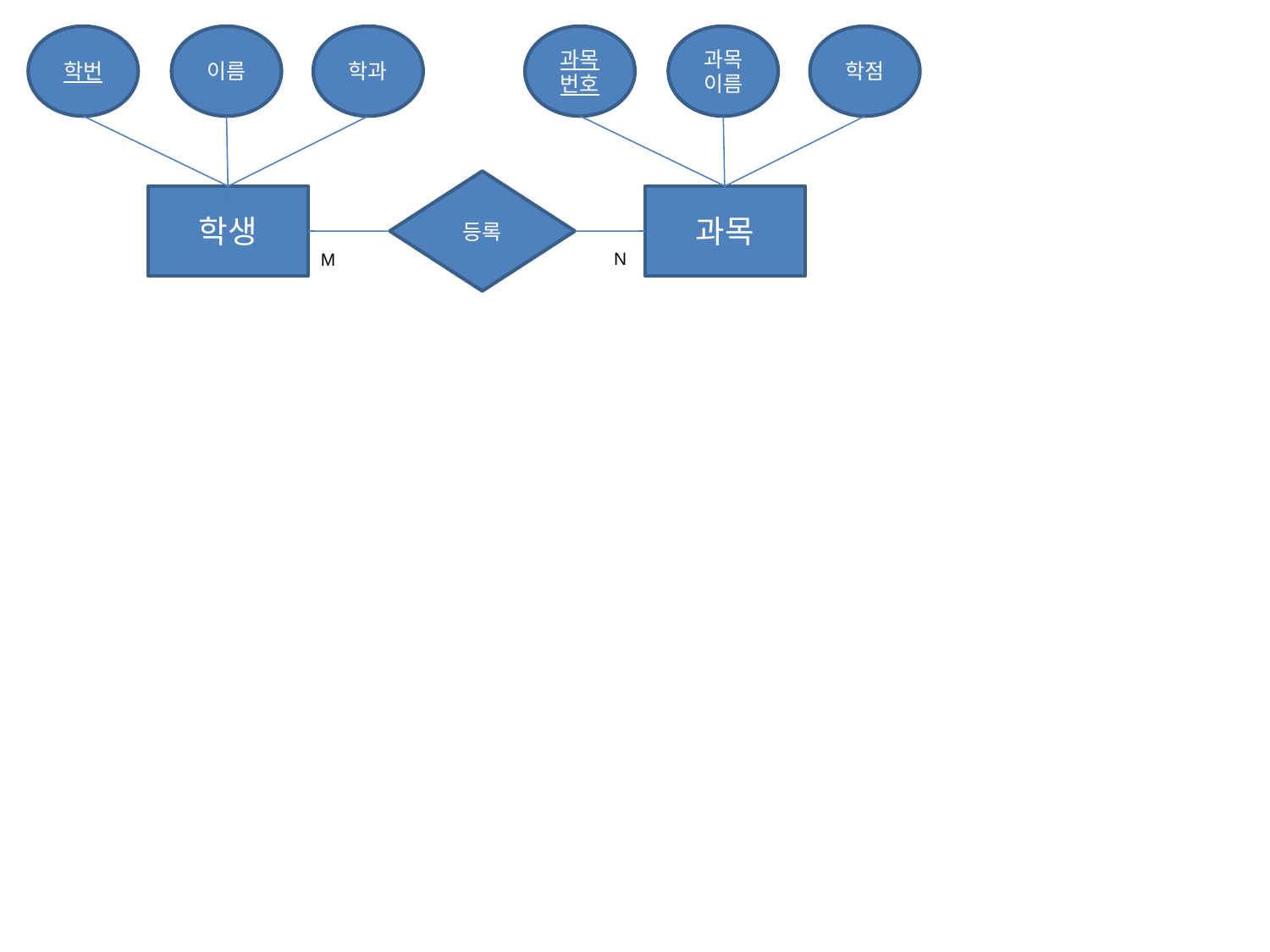

학번
이름
학과
과목 번호
과목 이름
학점
등록
학생
과목
N
M